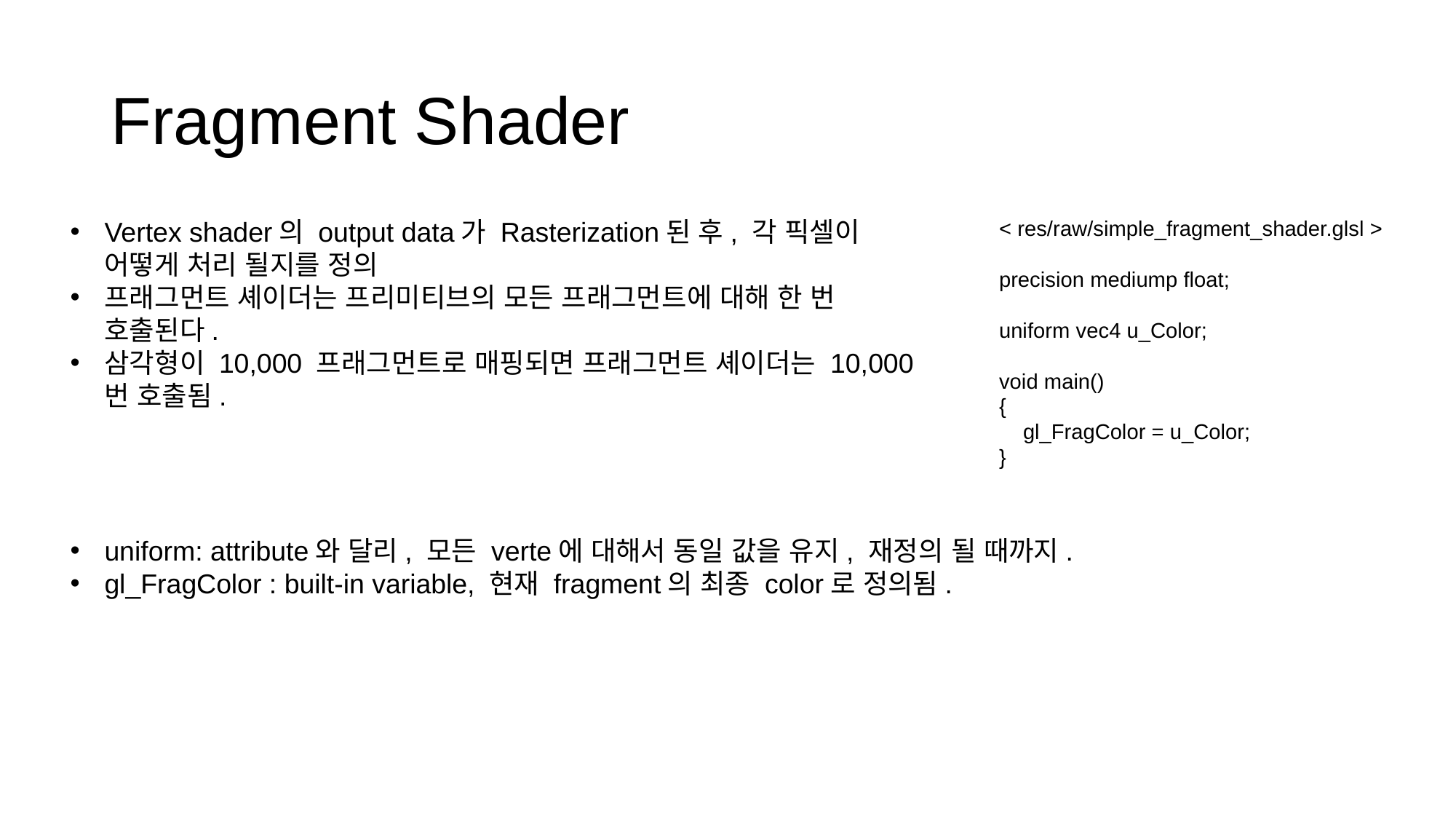

# Fragment Shader
Vertex shader의 output data가 Rasterization된 후, 각 픽셀이 어떻게 처리 될지를 정의
프래그먼트 셰이더는 프리미티브의 모든 프래그먼트에 대해 한 번 호출된다.
삼각형이 10,000 프래그먼트로 매핑되면 프래그먼트 셰이더는 10,000 번 호출됨.
< res/raw/simple_fragment_shader.glsl >

precision mediump float;

uniform vec4 u_Color;
void main()
{
    gl_FragColor = u_Color;
}
uniform: attribute와 달리, 모든 verte에 대해서 동일 값을 유지, 재정의 될 때까지.
gl_FragColor : built-in variable, 현재 fragment의 최종 color로 정의됨.